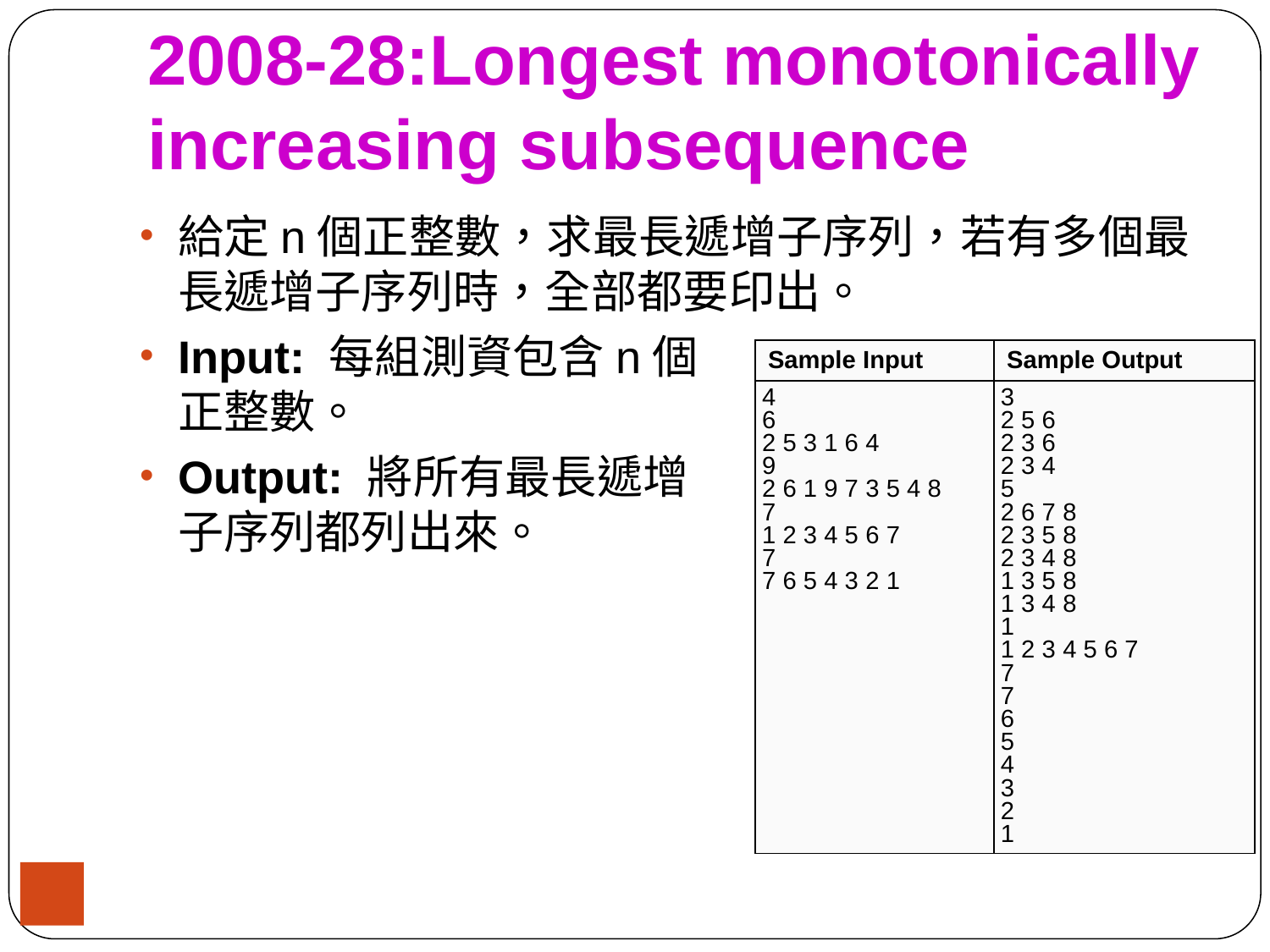

# 2008-28:Longest monotonically increasing subsequence
給定n個正整數，求最長遞增子序列，若有多個最長遞增子序列時，全部都要印出。
Input: 每組測資包含n個
正整數。
Output: 將所有最長遞增
子序列都列出來。
| Sample Input | Sample Output |
| --- | --- |
| 4 6 2 5 3 1 6 4 9 2 6 1 9 7 3 5 4 8 7 1 2 3 4 5 6 7 7 7 6 5 4 3 2 1 | 3 2 5 6 2 3 6 2 3 4 5 2 6 7 8 2 3 5 8 2 3 4 8 1 3 5 8 1 3 4 8 1 1 2 3 4 5 6 7 7 7 6 5 4 3 2 1 |